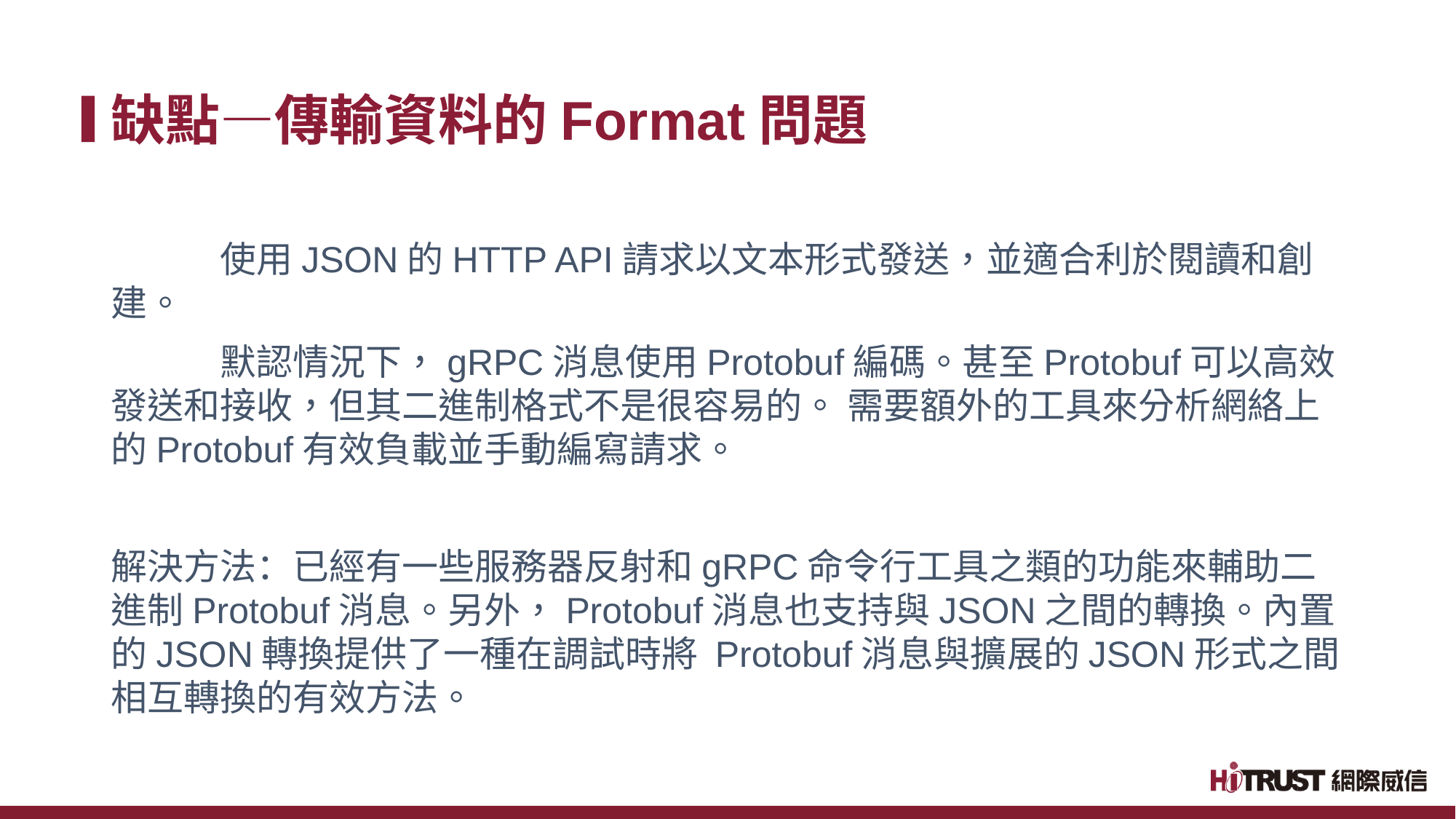

# 缺點—傳輸資料的Format問題

	使用JSON的HTTP API請求以文本形式發送，並適合利於閱讀和創建。
	默認情況下，gRPC消息使用Protobuf編碼。甚至Protobuf可以高效發送和接收，但其二進制格式不是很容易的。 需要額外的工具來分析網絡上的Protobuf有效負載並手動編寫請求。

解決方法：已經有一些服務器反射和gRPC命令行工具之類的功能來輔助二進制Protobuf消息。另外，Protobuf消息也支持與JSON之間的轉換。內置的JSON轉換提供了一種在調試時將 Protobuf消息與擴展的JSON形式之間相互轉換的有效方法。